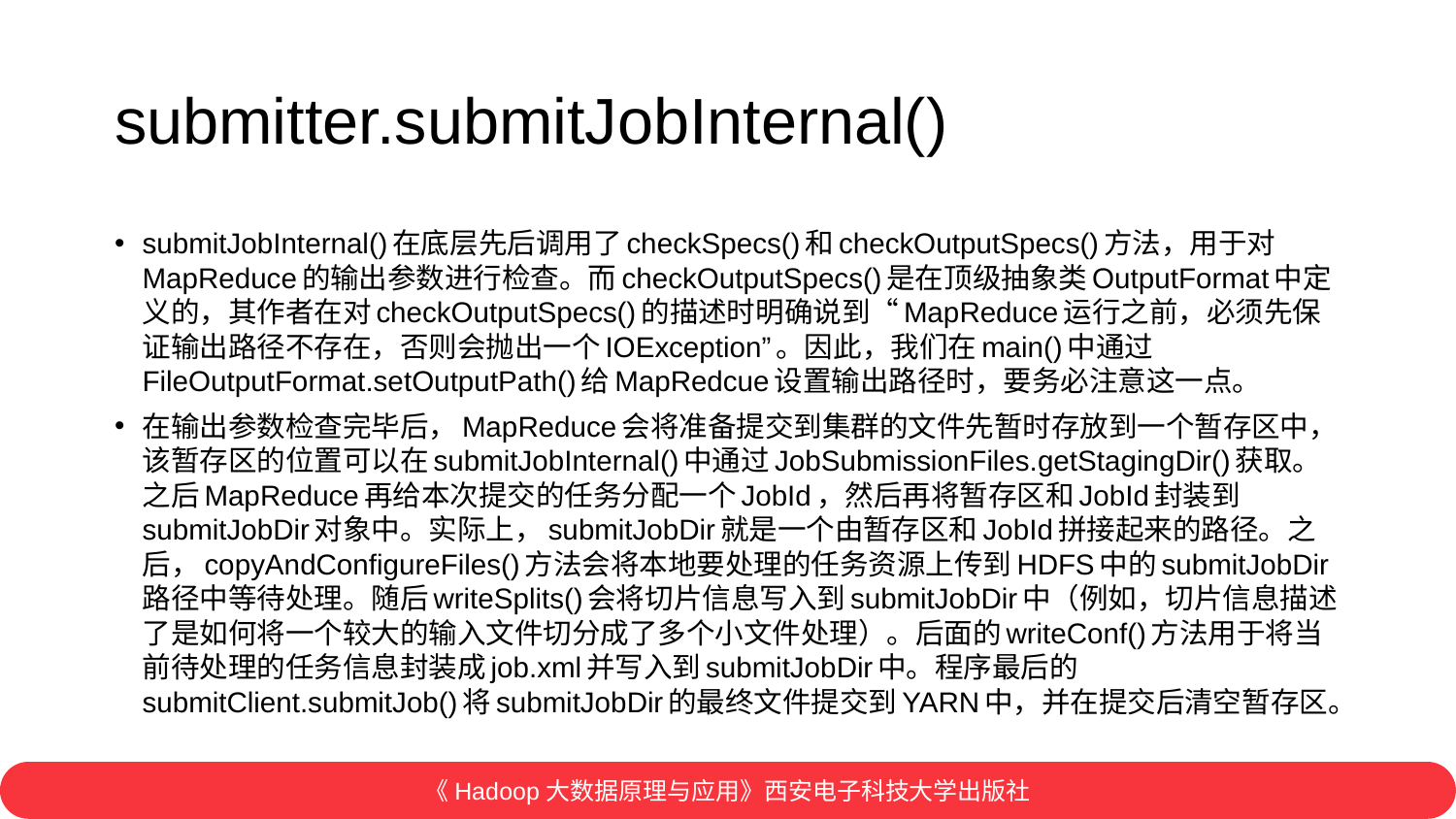

# submitter.submitJobInternal()
submitJobInternal()在底层先后调用了checkSpecs()和checkOutputSpecs()方法，用于对MapReduce的输出参数进行检查。而checkOutputSpecs()是在顶级抽象类OutputFormat中定义的，其作者在对checkOutputSpecs()的描述时明确说到“MapReduce运行之前，必须先保证输出路径不存在，否则会抛出一个IOException”。因此，我们在main()中通过FileOutputFormat.setOutputPath()给MapRedcue设置输出路径时，要务必注意这一点。
在输出参数检查完毕后，MapReduce会将准备提交到集群的文件先暂时存放到一个暂存区中，该暂存区的位置可以在submitJobInternal()中通过JobSubmissionFiles.getStagingDir()获取。之后MapReduce再给本次提交的任务分配一个JobId，然后再将暂存区和JobId封装到submitJobDir对象中。实际上，submitJobDir就是一个由暂存区和JobId拼接起来的路径。之后，copyAndConfigureFiles()方法会将本地要处理的任务资源上传到HDFS中的submitJobDir路径中等待处理。随后writeSplits()会将切片信息写入到submitJobDir中（例如，切片信息描述了是如何将一个较大的输入文件切分成了多个小文件处理）。后面的writeConf()方法用于将当前待处理的任务信息封装成job.xml并写入到submitJobDir中。程序最后的submitClient.submitJob()将submitJobDir的最终文件提交到YARN中，并在提交后清空暂存区。